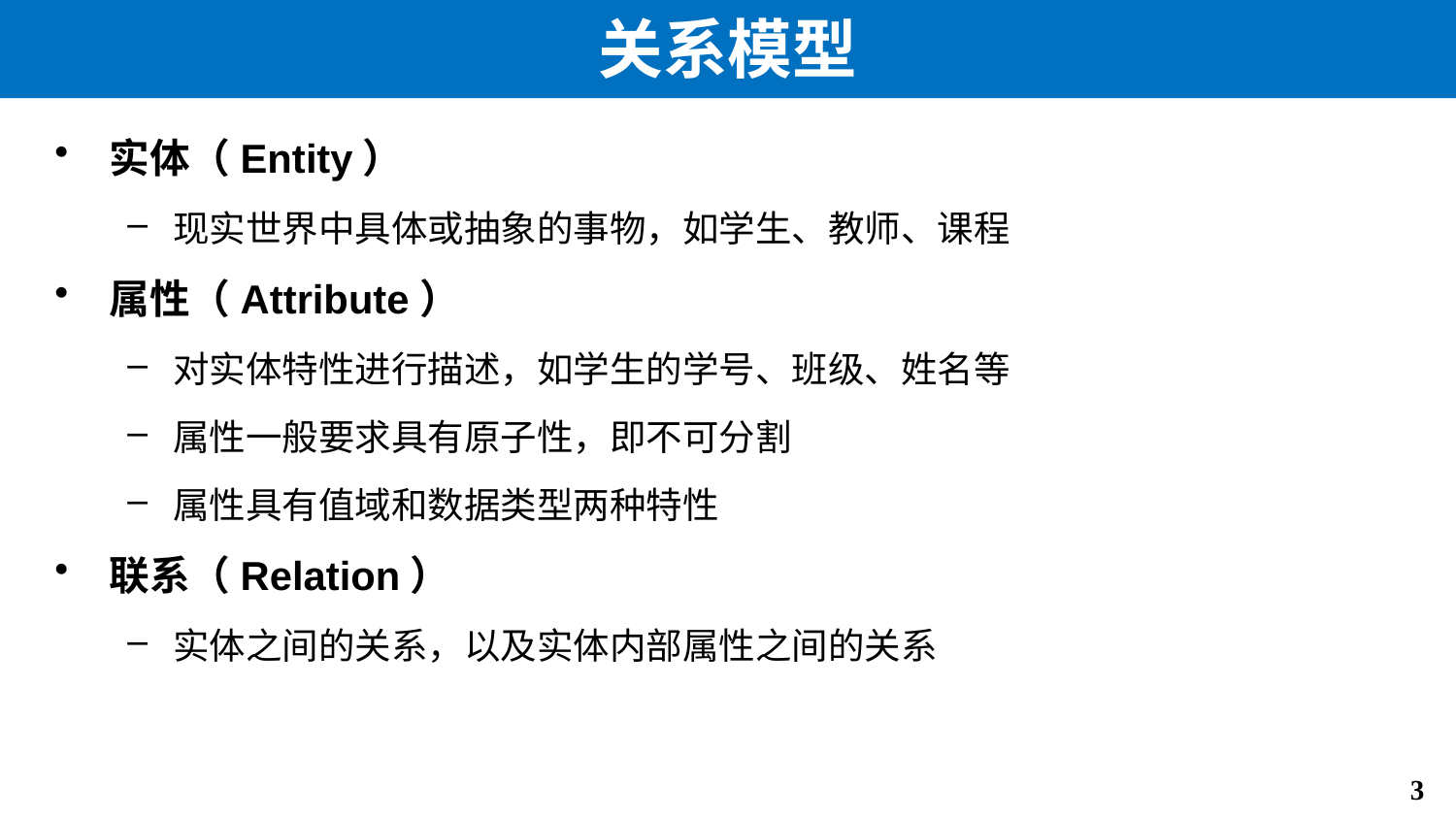

# 关系模型
实体（Entity）
现实世界中具体或抽象的事物，如学生、教师、课程
属性（Attribute）
对实体特性进行描述，如学生的学号、班级、姓名等
属性一般要求具有原子性，即不可分割
属性具有值域和数据类型两种特性
联系（Relation）
实体之间的关系，以及实体内部属性之间的关系